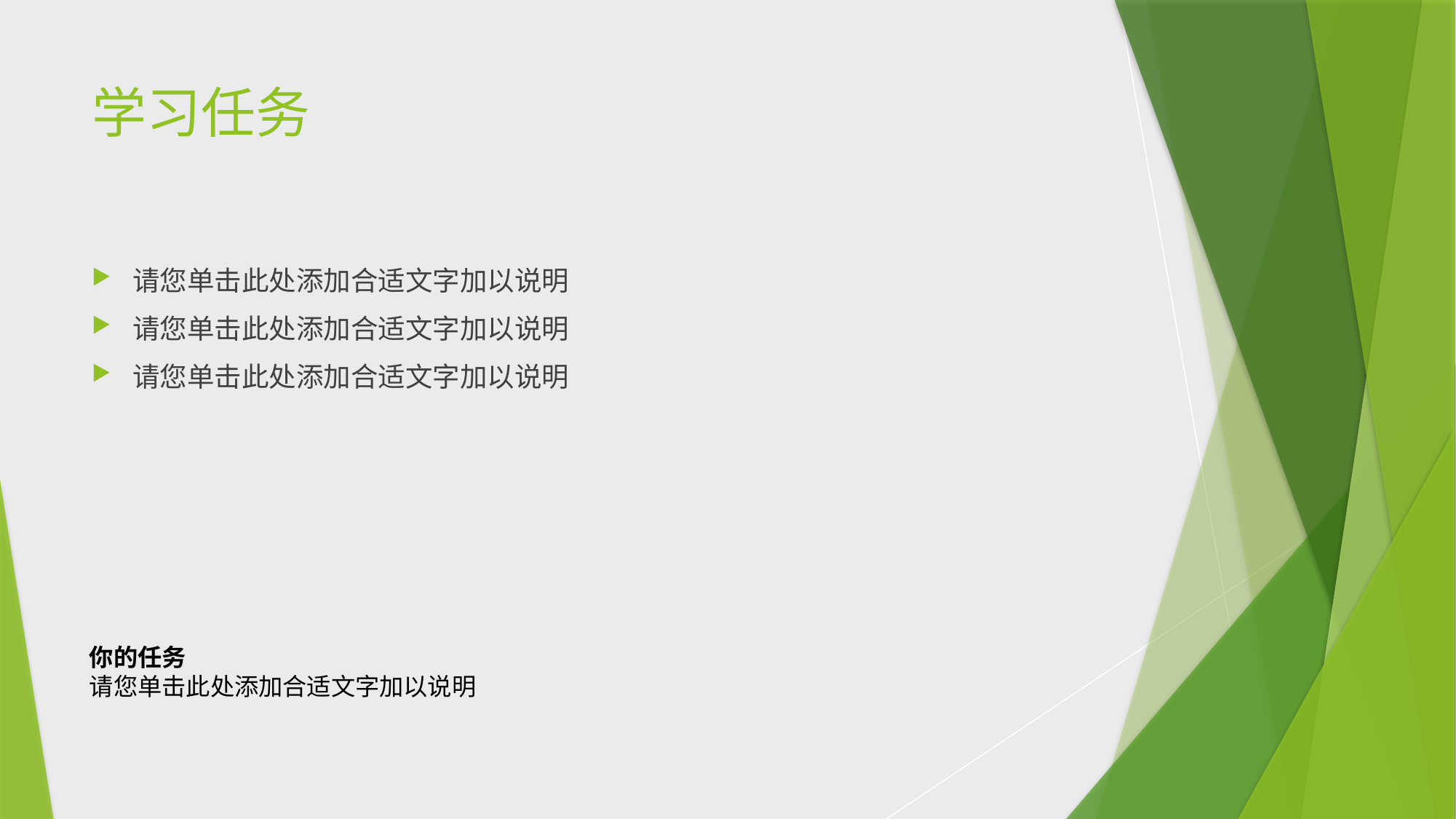

# 学习任务
请您单击此处添加合适文字加以说明
请您单击此处添加合适文字加以说明
请您单击此处添加合适文字加以说明

你的任务
请您单击此处添加合适文字加以说明